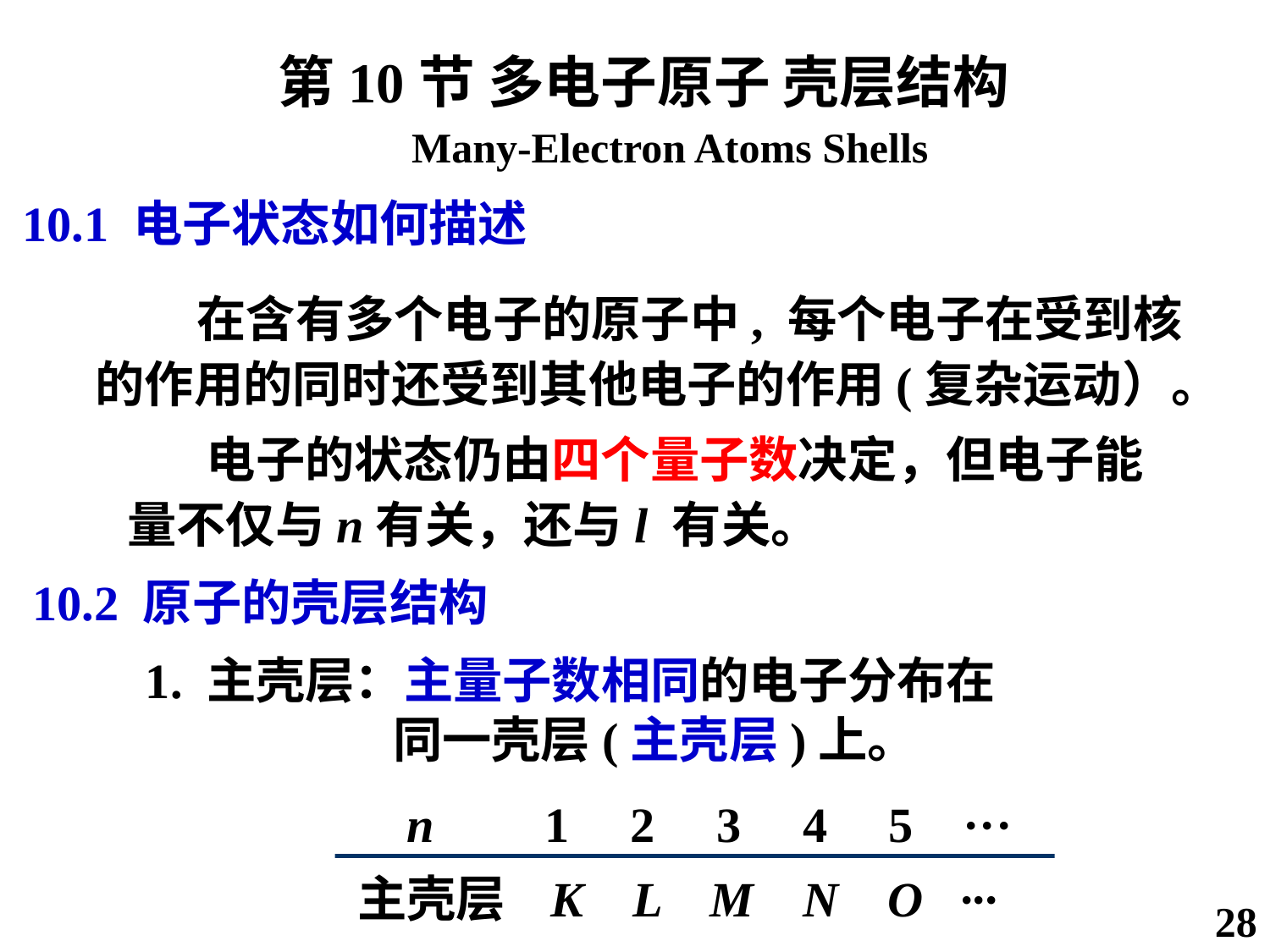

第10节 多电子原子 壳层结构
         Many-Electron Atoms Shells
10.1 电子状态如何描述
        在含有多个电子的原子中, 每个电子在受到核
的作用的同时还受到其他电子的作用(复杂运动）。
      电子的状态仍由四个量子数决定，但电子能量不仅与n有关，还与l 有关。
10.2 原子的壳层结构
1. 主壳层：主量子数相同的电子分布在
                     同一壳层(主壳层)上。
    n         1     2     3     4     5    ···
主壳层   K    L    M    N    O   ···

28